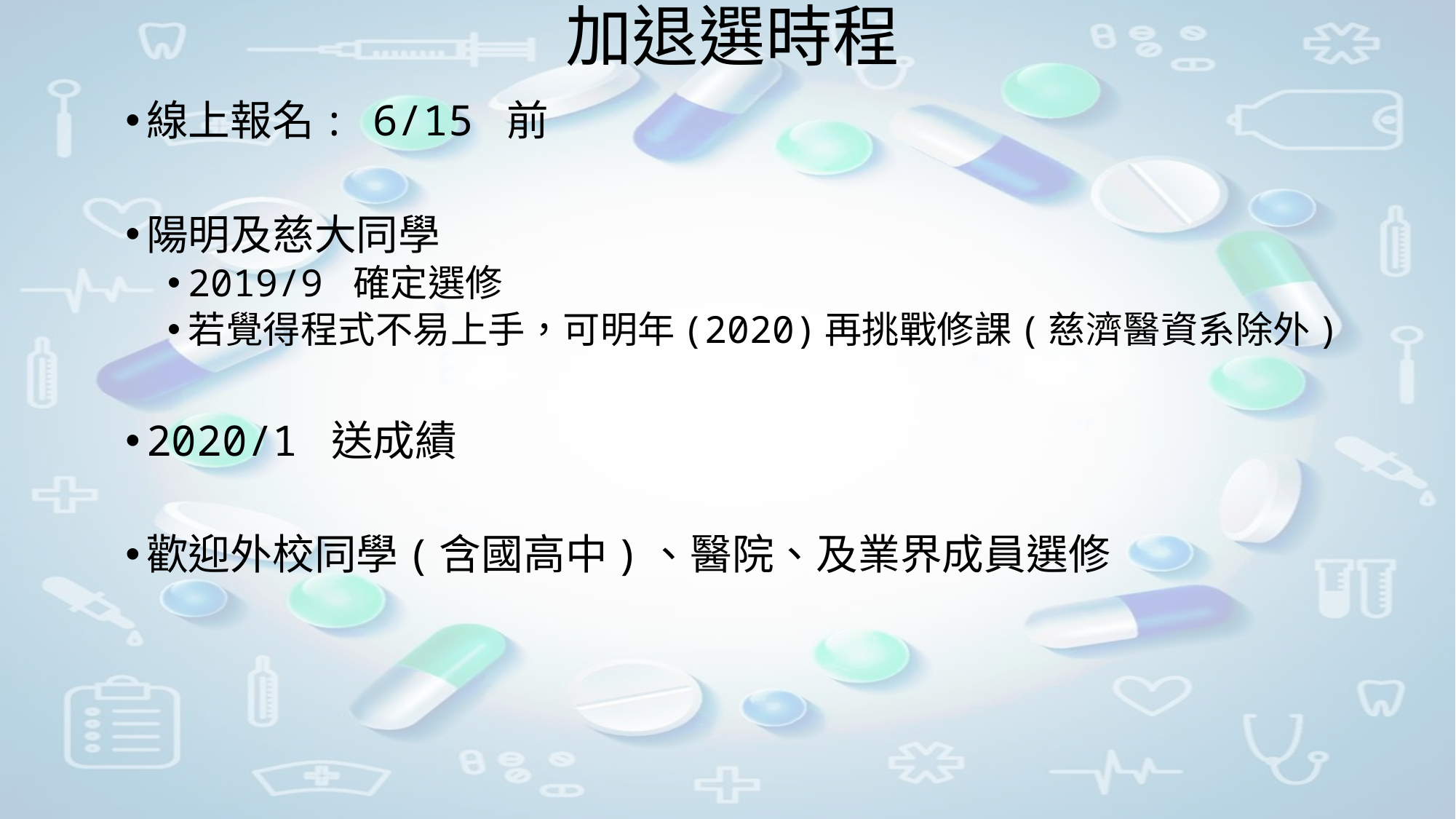

# 加退選時程
線上報名: 6/15 前

陽明及慈大同學
2019/9 確定選修
若覺得程式不易上手，可明年(2020)再挑戰修課(慈濟醫資系除外)

2020/1 送成績

歡迎外校同學(含國高中)、醫院、及業界成員選修